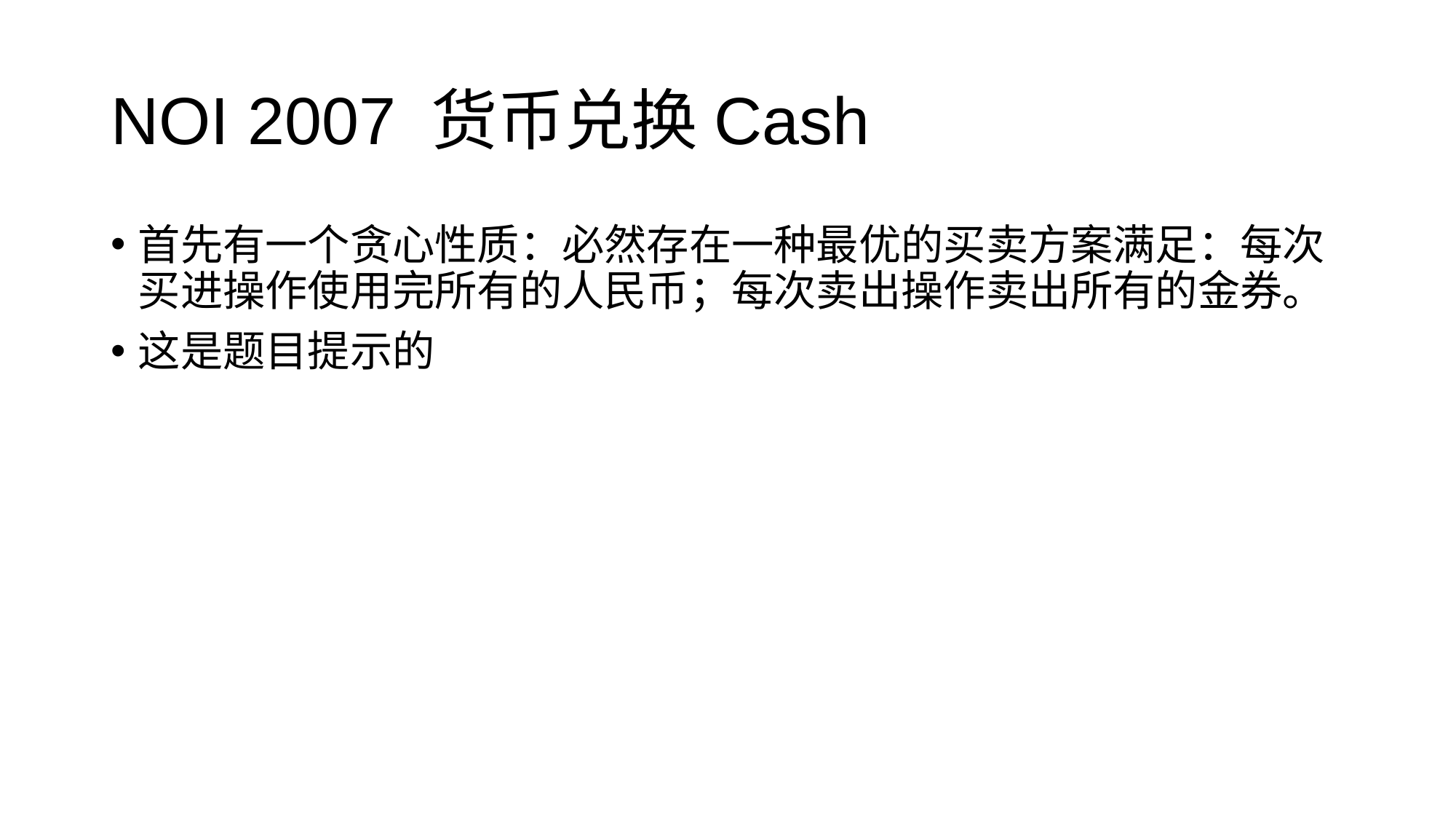

# NOI 2007 货币兑换Cash
首先有一个贪心性质：必然存在一种最优的买卖方案满足：每次买进操作使用完所有的人民币；每次卖出操作卖出所有的金券。
这是题目提示的